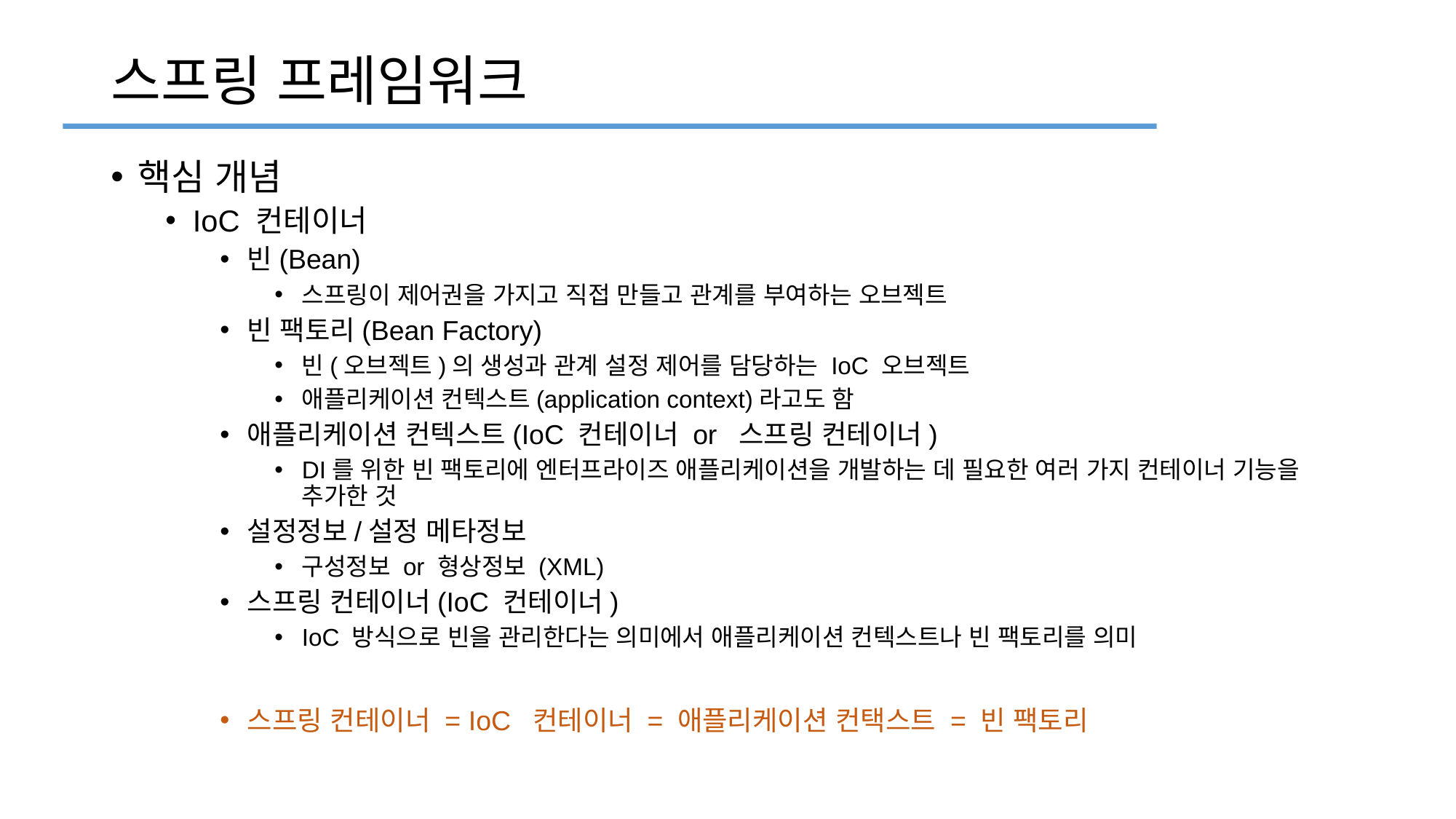

# 스프링 프레임워크
핵심 개념
IoC 컨테이너
빈(Bean)
스프링이 제어권을 가지고 직접 만들고 관계를 부여하는 오브젝트
빈 팩토리(Bean Factory)
빈(오브젝트)의 생성과 관계 설정 제어를 담당하는 IoC 오브젝트
애플리케이션 컨텍스트(application context)라고도 함
애플리케이션 컨텍스트(IoC 컨테이너 or  스프링 컨테이너)
DI를 위한 빈 팩토리에 엔터프라이즈 애플리케이션을 개발하는 데 필요한 여러 가지 컨테이너 기능을 추가한 것
설정정보/설정 메타정보
구성정보 or 형상정보 (XML)
스프링 컨테이너(IoC 컨테이너)
IoC 방식으로 빈을 관리한다는 의미에서 애플리케이션 컨텍스트나 빈 팩토리를 의미

스프링 컨테이너 = IoC  컨테이너 = 애플리케이션 컨택스트 = 빈 팩토리